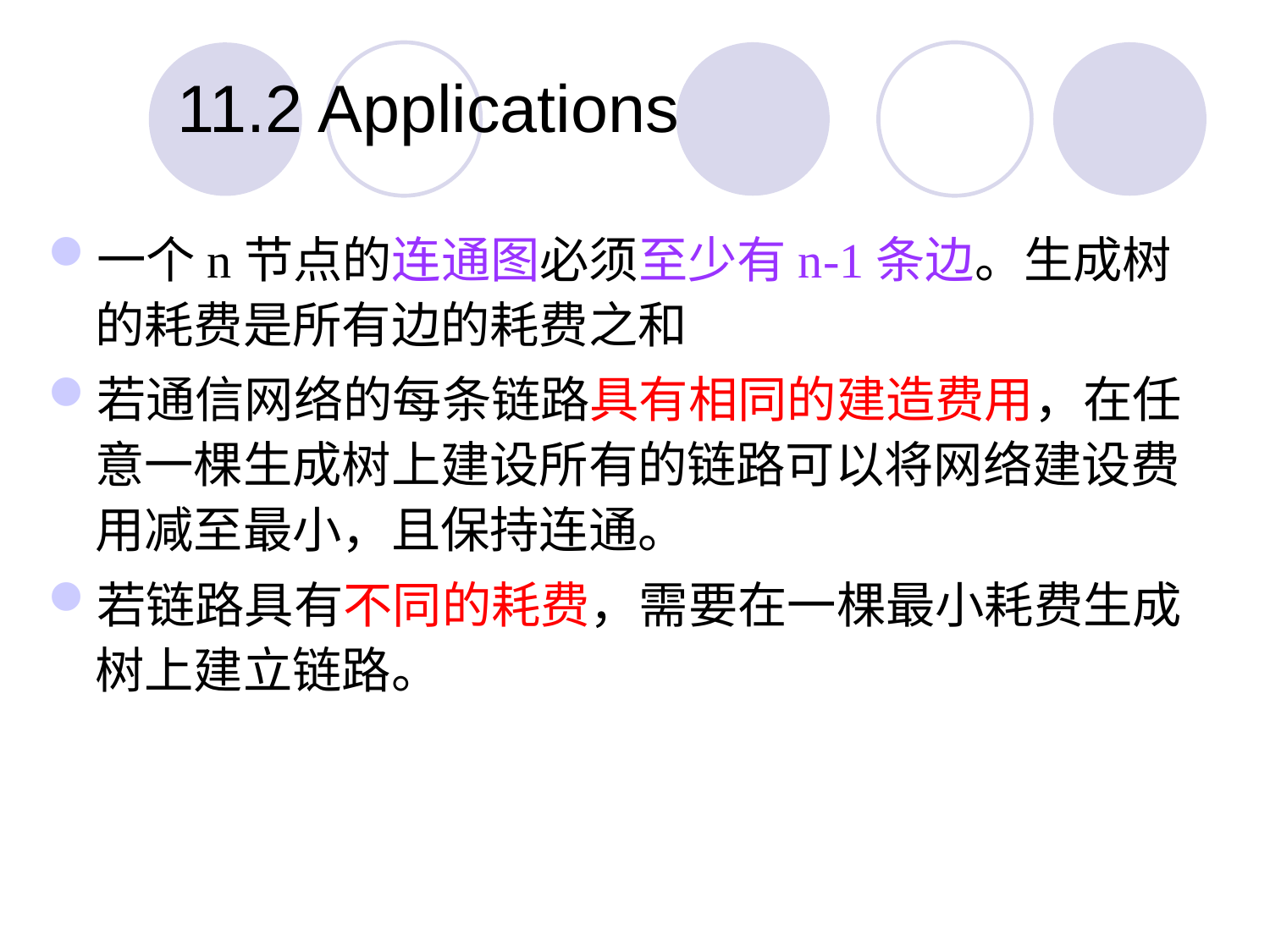

13
11.2 Applications

一个n节点的连通图必须至少有n-1条边。生成树的耗费是所有边的耗费之和
若通信网络的每条链路具有相同的建造费用，在任意一棵生成树上建设所有的链路可以将网络建设费用减至最小，且保持连通。
若链路具有不同的耗费，需要在一棵最小耗费生成树上建立链路。